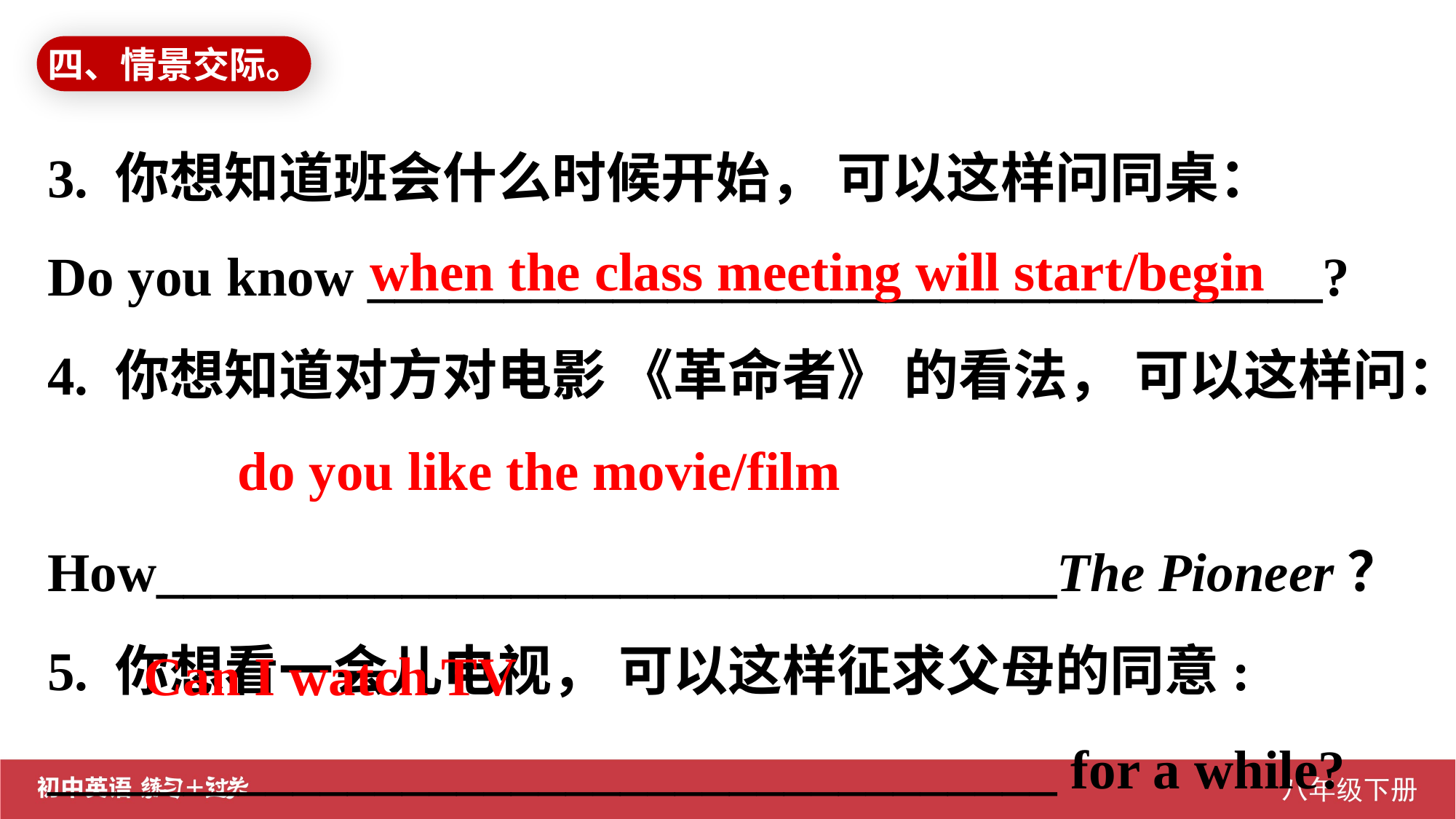

四、情景交际。
3. 你想知道班会什么时候开始， 可以这样问同桌：
Do you know ___________________________________?
4. 你想知道对方对电影 《革命者》 的看法， 可以这样问：
How_________________________________The Pioneer？
5. 你想看一会儿电视， 可以这样征求父母的同意:
_____________________________________ for a while?
when the class meeting will start/begin
do you like the movie/film
Can I watch TV